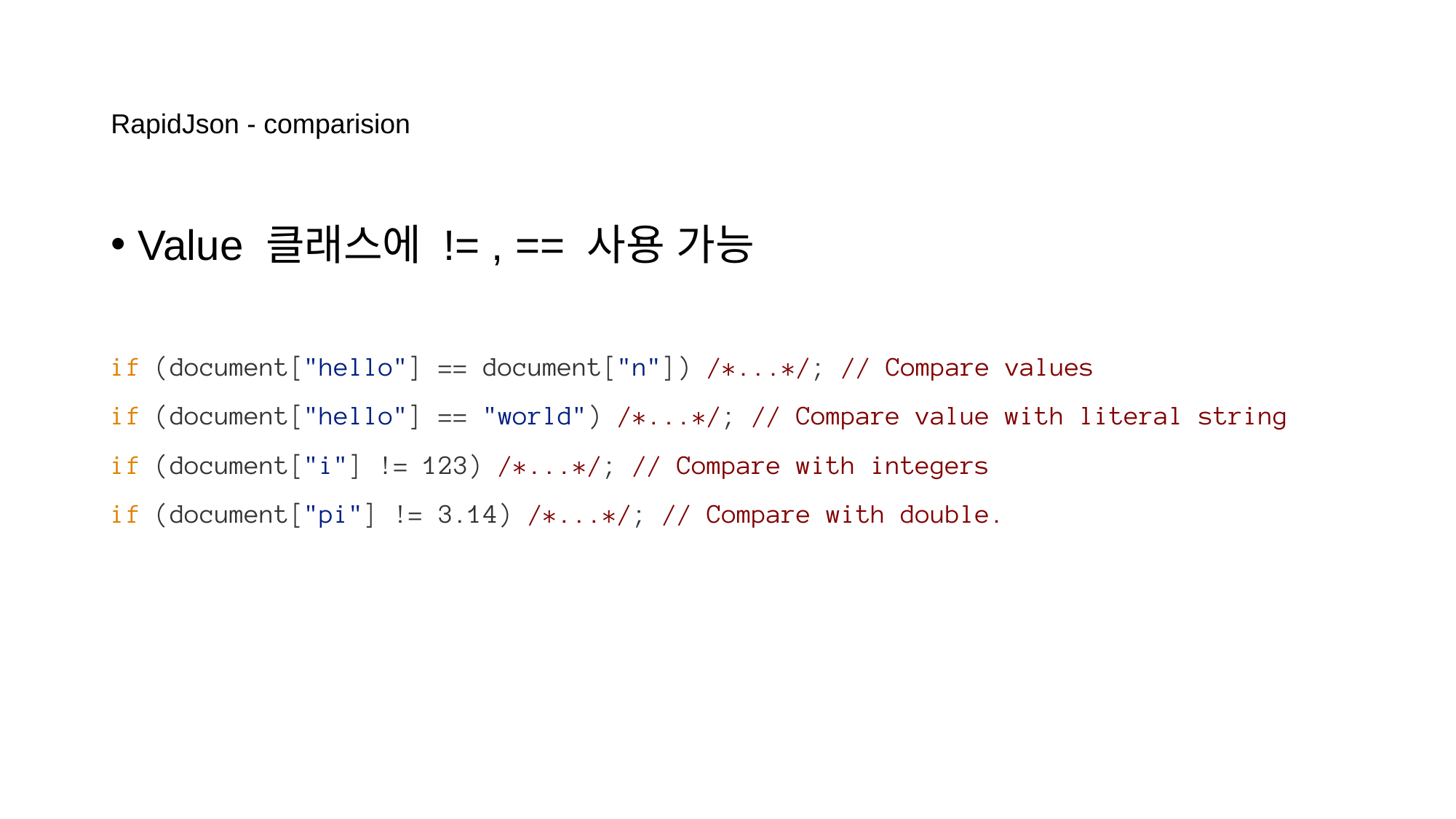

# RapidJson - comparision
Value 클래스에 != , == 사용 가능
if (document["hello"] == document["n"]) /*...*/; // Compare values
if (document["hello"] == "world") /*...*/; // Compare value with literal string
if (document["i"] != 123) /*...*/; // Compare with integers
if (document["pi"] != 3.14) /*...*/; // Compare with double.